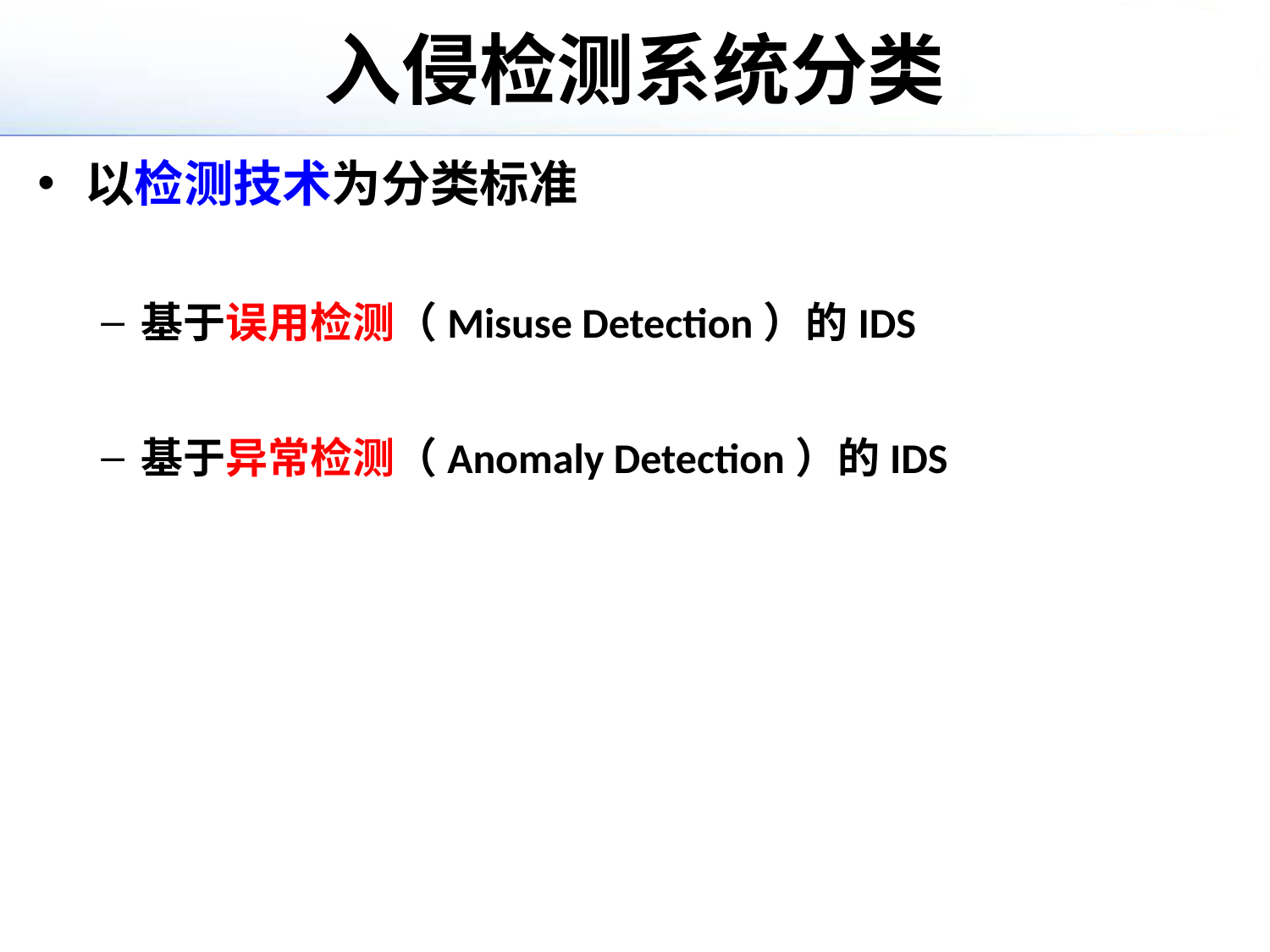

# 入侵检测系统分类
以检测技术为分类标准

基于误用检测（Misuse Detection）的IDS

基于异常检测（Anomaly Detection）的IDS